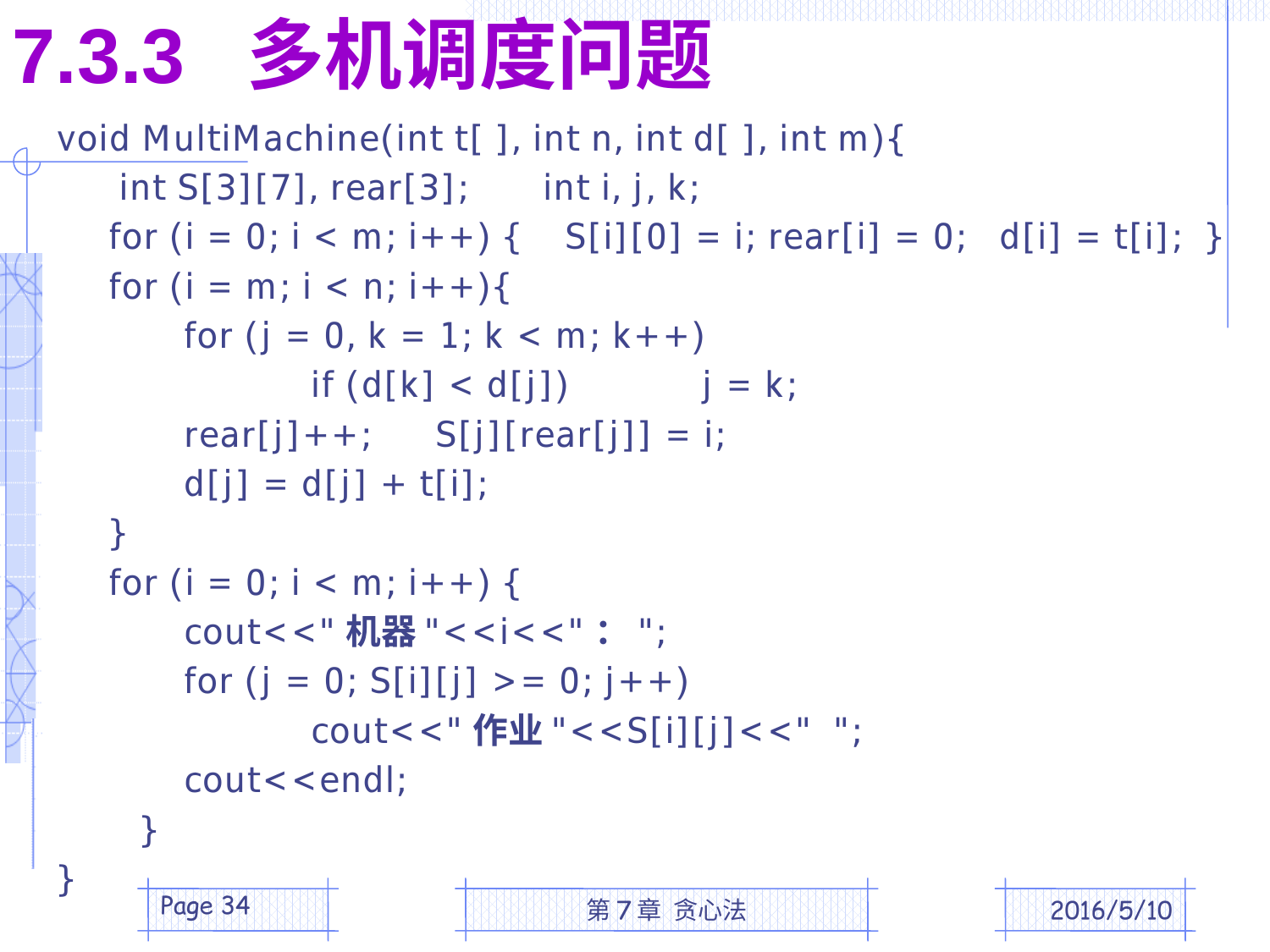

7.3.3  多机调度问题
void MultiMachine(int t[ ], int n, int d[ ], int m){
      int S[3][7], rear[3];       int i, j, k;
     for (i = 0; i < m; i++) {	S[i][0] = i; rear[i] = 0;   d[i] = t[i];  }
     for (i = m; i < n; i++){
	for (j = 0, k = 1; k < m; k++)
		if (d[k] < d[j])	 j = k;
	rear[j]++;      S[j][rear[j]] = i;
	d[j] = d[j] + t[i];
     }
     for (i = 0; i < m; i++) {
	cout<<"机器"<<i<<"：";
	for (j = 0; S[i][j] >= 0; j++)
		cout<<"作业"<<S[i][j]<<"  ";
	cout<<endl;
        }
}
Page 34
第7章  贪心法
2016/5/10